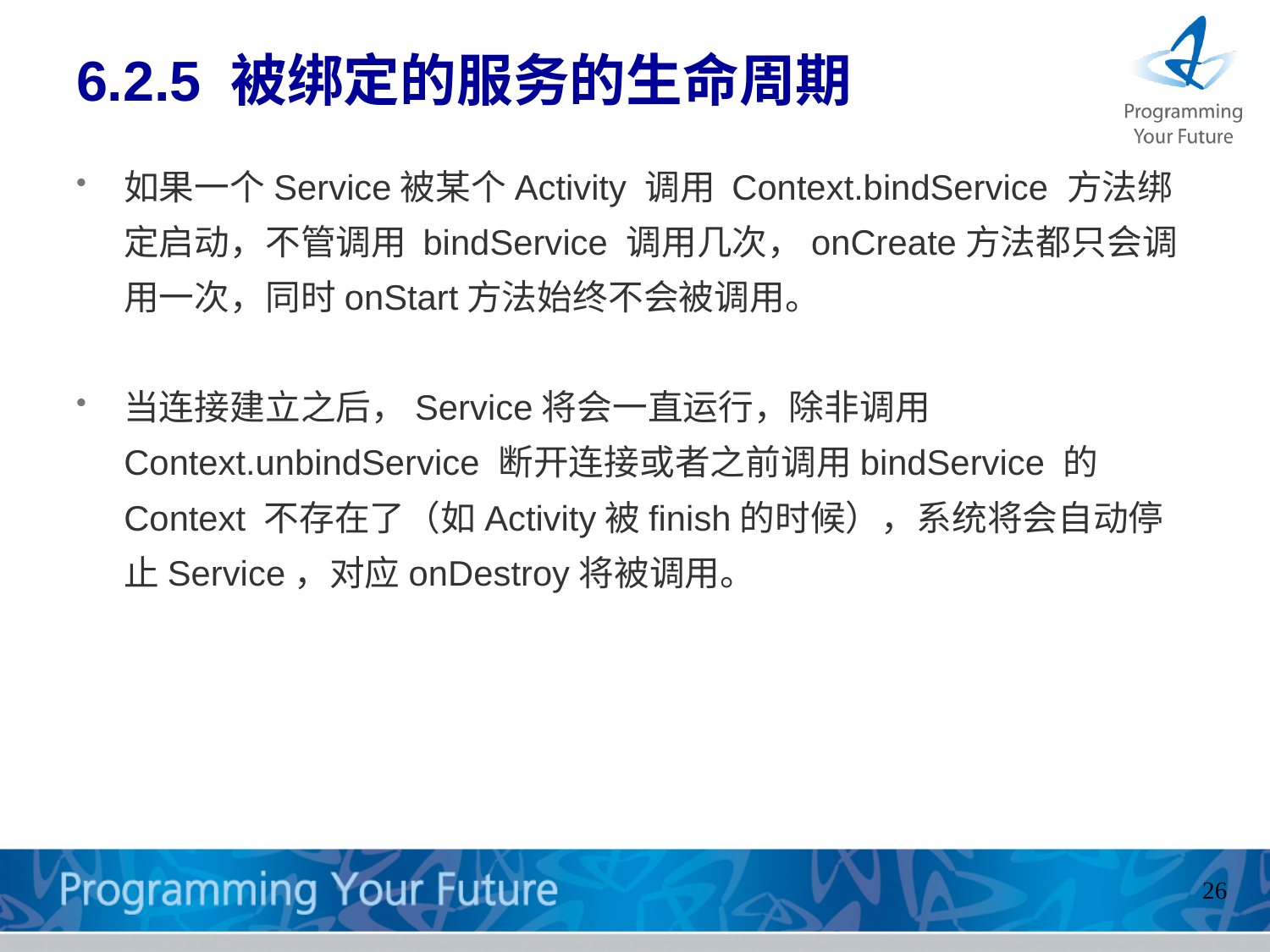

6.2.5 被绑定的服务的生命周期
如果一个Service被某个Activity 调用 Context.bindService 方法绑定启动，不管调用 bindService 调用几次，onCreate方法都只会调用一次，同时onStart方法始终不会被调用。

当连接建立之后，Service将会一直运行，除非调用Context.unbindService 断开连接或者之前调用bindService 的 Context 不存在了（如Activity被finish的时候），系统将会自动停止Service，对应onDestroy将被调用。